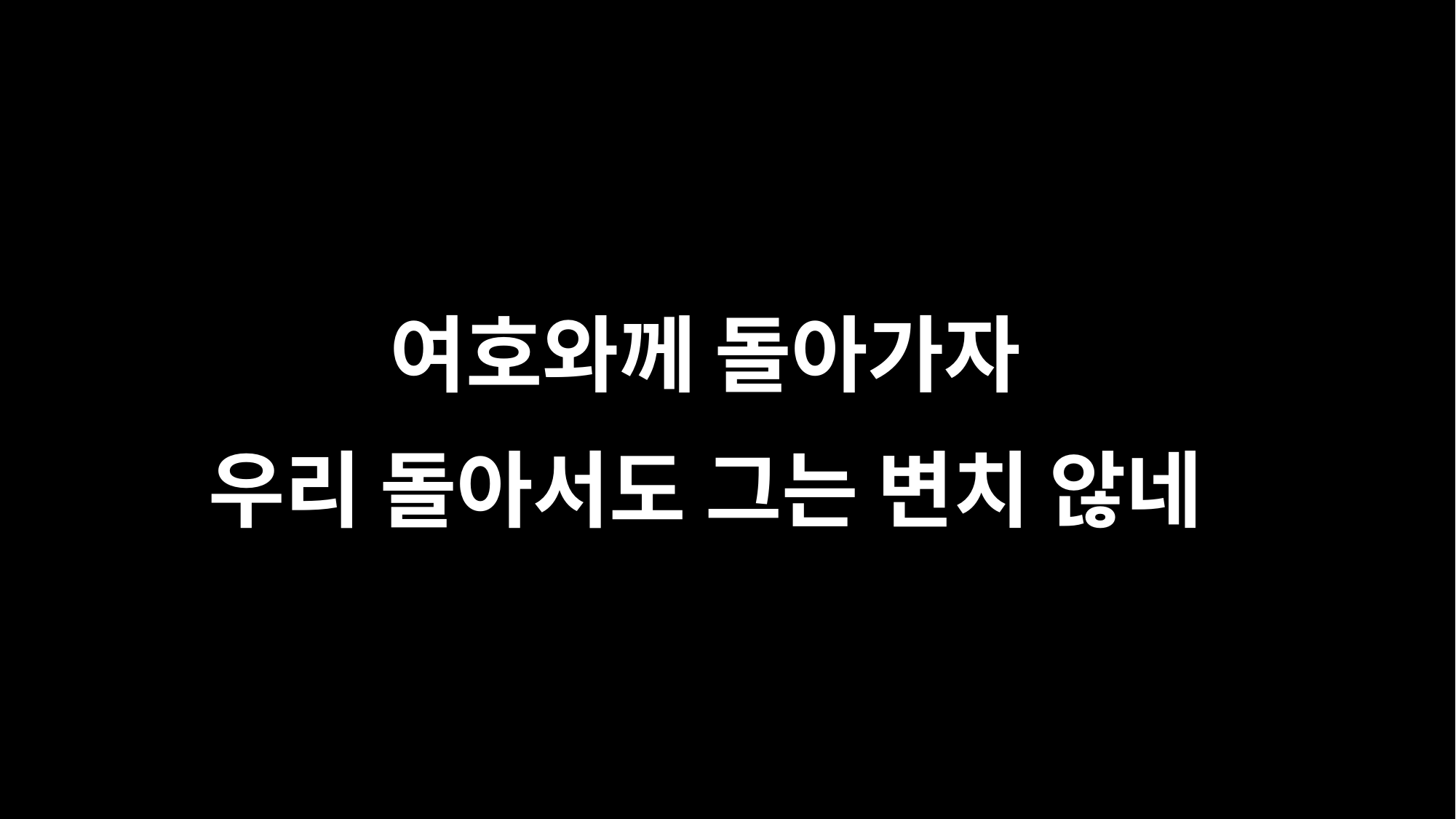

여호와께 돌아가자
우리 돌아서도 그는 변치 않네